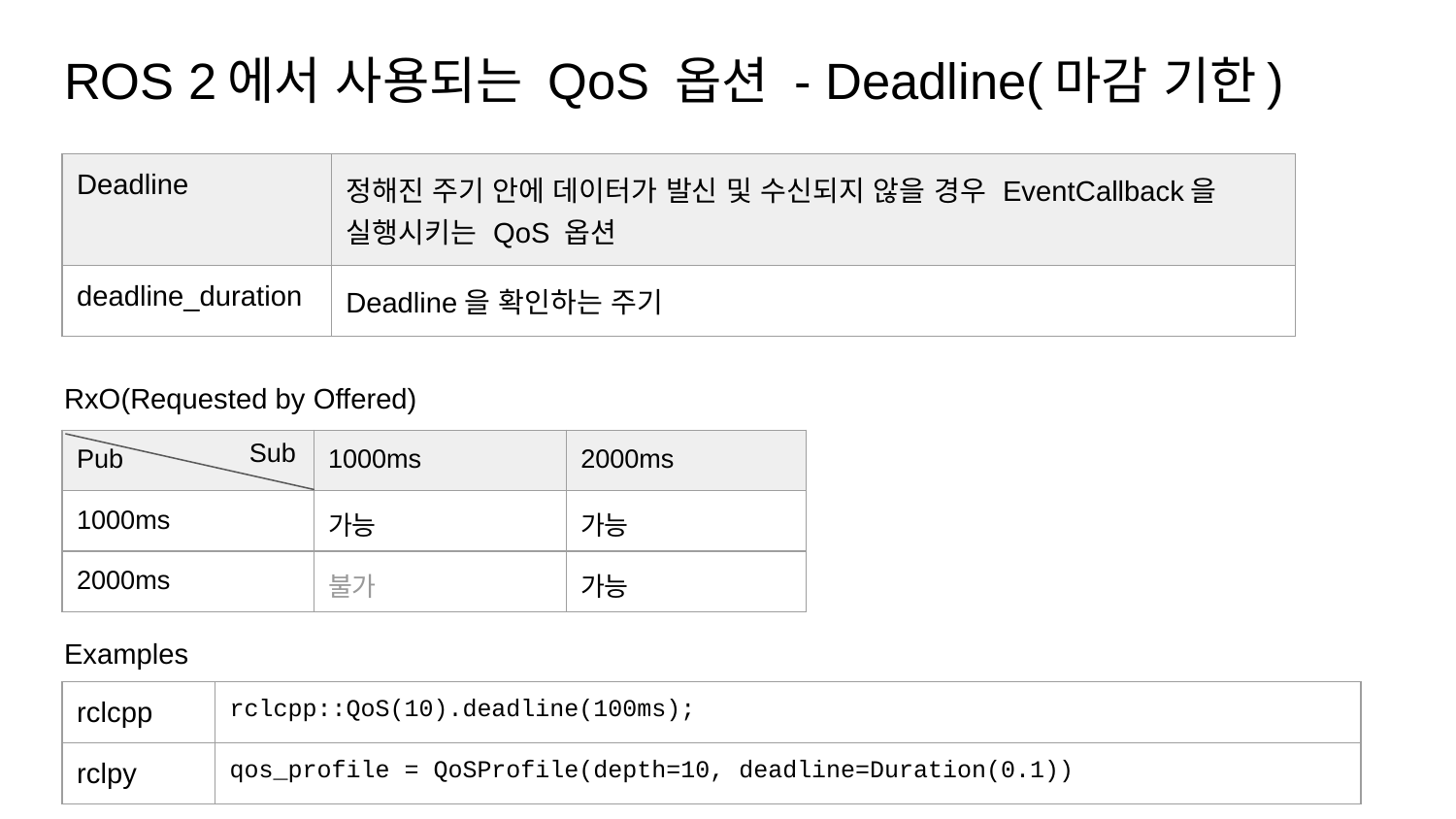

# ROS 2에서 사용되는 QoS 옵션 - Deadline(마감 기한)
| Deadline | 정해진 주기 안에 데이터가 발신 및 수신되지 않을 경우 EventCallback을 실행시키는 QoS 옵션 |
| --- | --- |
| deadline\_duration | Deadline을 확인하는 주기 |
RxO(Requested by Offered)
Sub
| Pub | 1000ms | 2000ms |
| --- | --- | --- |
| 1000ms | 가능 | 가능 |
| 2000ms | 불가 | 가능 |
Examples
| rclcpp | rclcpp::QoS(10).deadline(100ms); |
| --- | --- |
| rclpy | qos\_profile = QoSProfile(depth=10, deadline=Duration(0.1)) |